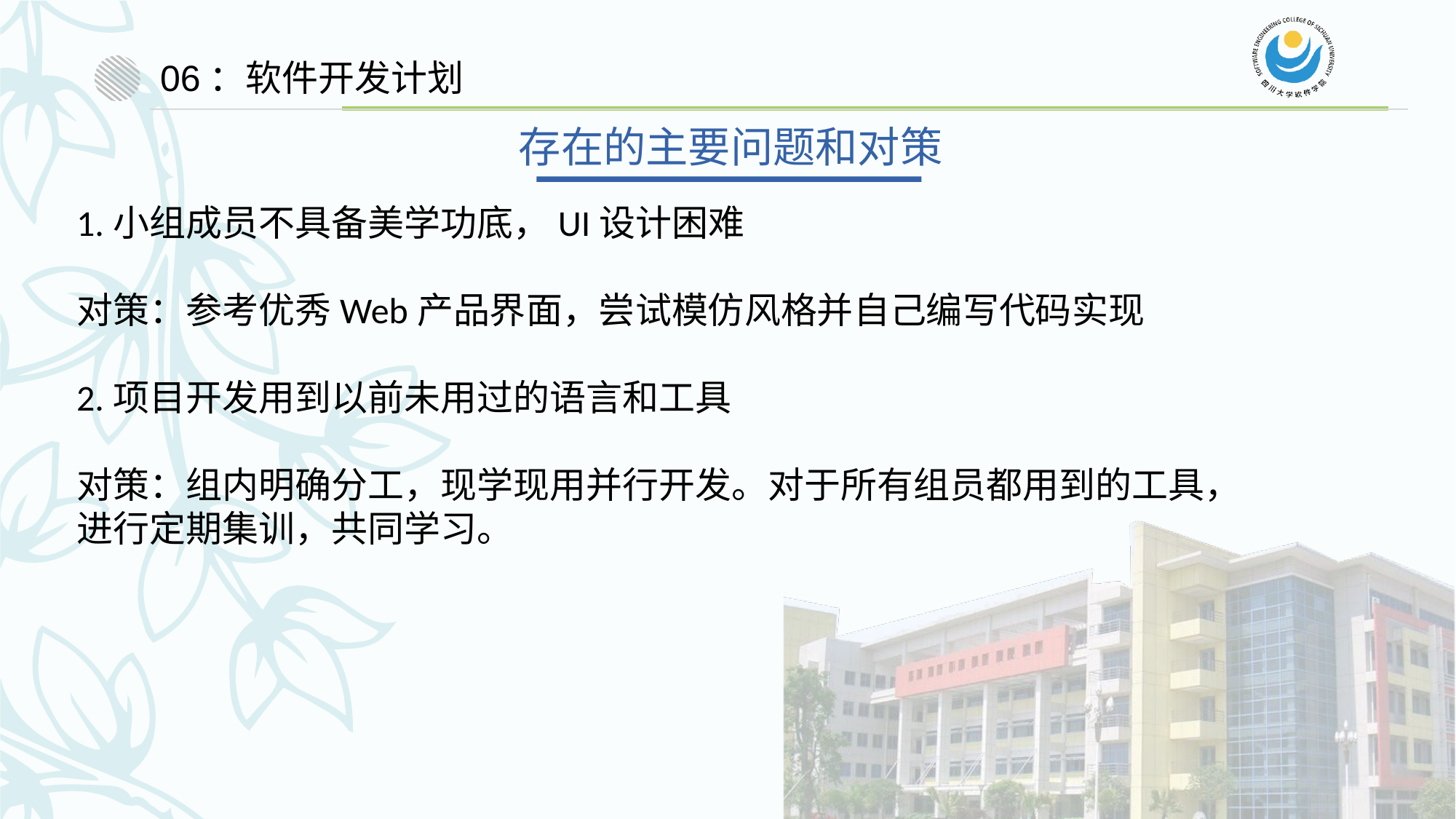

06：软件开发计划

存在的主要问题和对策

1.小组成员不具备美学功底，UI设计困难

对策：参考优秀Web产品界面，尝试模仿风格并自己编写代码实现

2.项目开发用到以前未用过的语言和工具

对策：组内明确分工，现学现用并行开发。对于所有组员都用到的工具，
进行定期集训，共同学习。